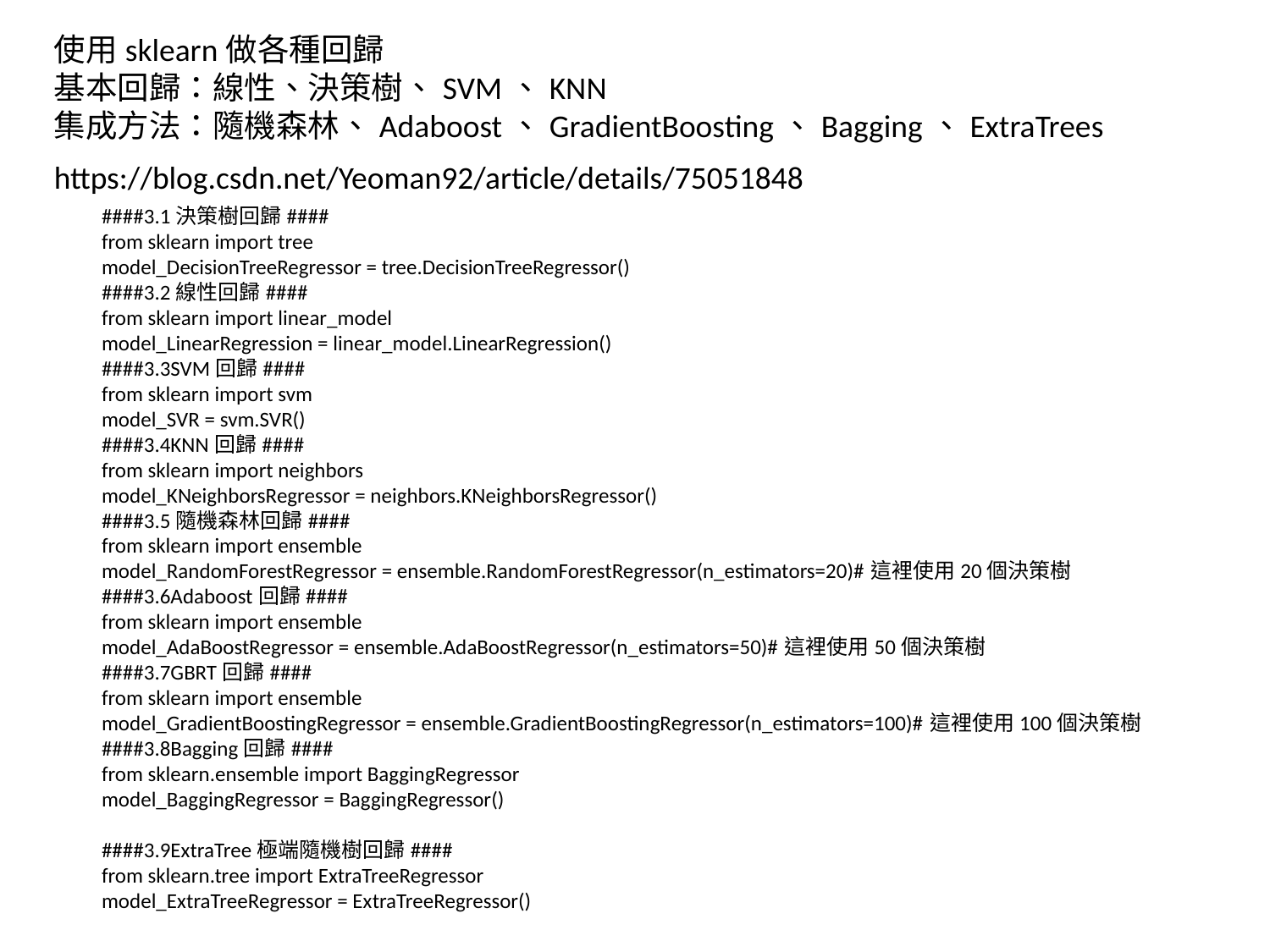

使用sklearn做各種回歸
基本回歸：線性、決策樹、SVM、KNN
集成方法：隨機森林、Adaboost、GradientBoosting、Bagging、ExtraTrees
https://blog.csdn.net/Yeoman92/article/details/75051848
####3.1決策樹回歸####
from sklearn import tree
model_DecisionTreeRegressor = tree.DecisionTreeRegressor()
####3.2線性回歸####
from sklearn import linear_model
model_LinearRegression = linear_model.LinearRegression()
####3.3SVM回歸####
from sklearn import svm
model_SVR = svm.SVR()
####3.4KNN回歸####
from sklearn import neighbors
model_KNeighborsRegressor = neighbors.KNeighborsRegressor()
####3.5隨機森林回歸####
from sklearn import ensemble
model_RandomForestRegressor = ensemble.RandomForestRegressor(n_estimators=20)#這裡使用20個決策樹
####3.6Adaboost回歸####
from sklearn import ensemble
model_AdaBoostRegressor = ensemble.AdaBoostRegressor(n_estimators=50)#這裡使用50個決策樹
####3.7GBRT回歸####
from sklearn import ensemble
model_GradientBoostingRegressor = ensemble.GradientBoostingRegressor(n_estimators=100)#這裡使用100個決策樹
####3.8Bagging回歸####
from sklearn.ensemble import BaggingRegressor
model_BaggingRegressor = BaggingRegressor()

####3.9ExtraTree極端隨機樹回歸####
from sklearn.tree import ExtraTreeRegressor
model_ExtraTreeRegressor = ExtraTreeRegressor()